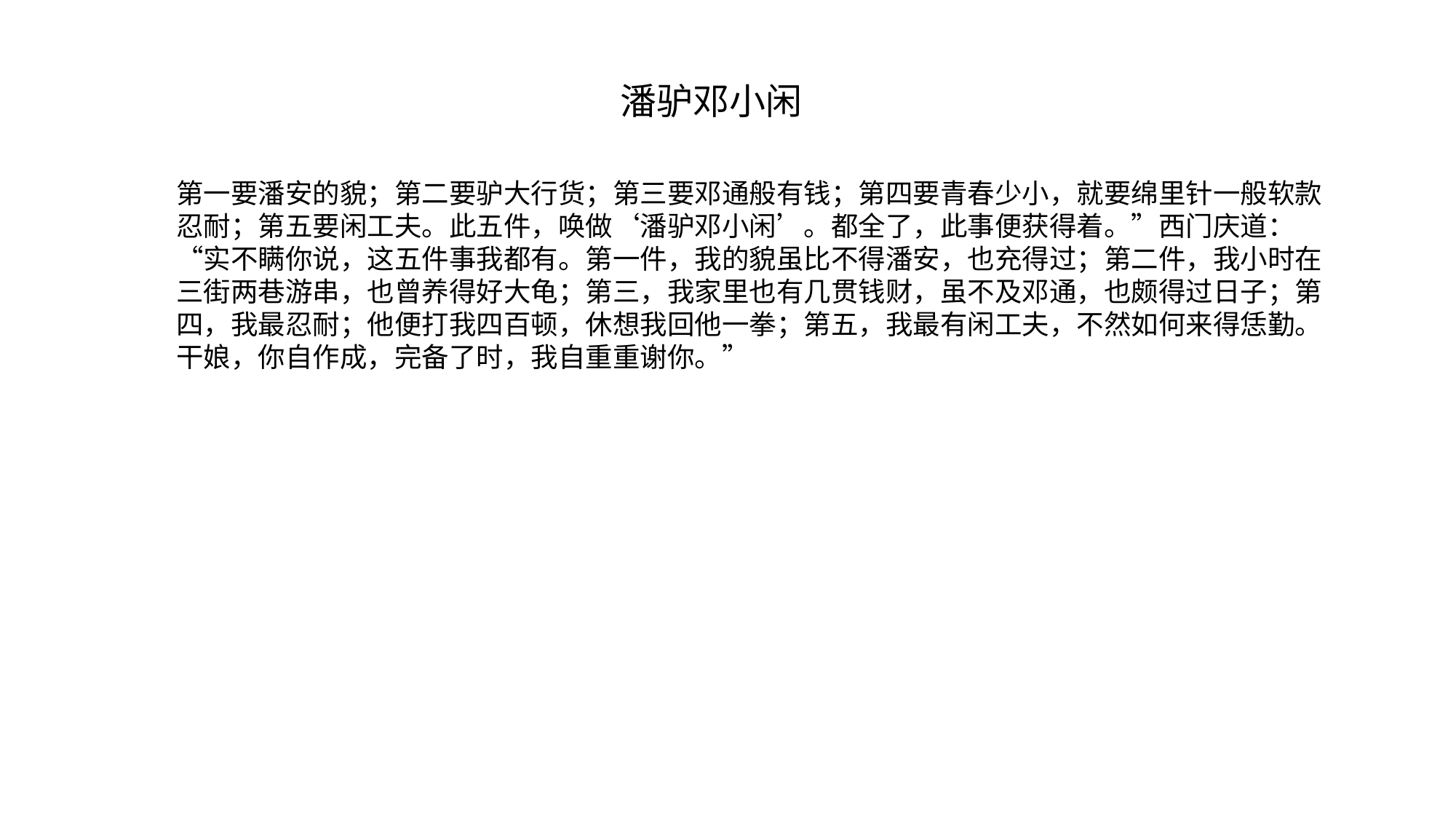

潘驴邓小闲
第一要潘安的貌；第二要驴大行货；第三要邓通般有钱；第四要青春少小，就要绵里针一般软款忍耐；第五要闲工夫。此五件，唤做‘潘驴邓小闲’。都全了，此事便获得着。”西门庆道：“实不瞒你说，这五件事我都有。第一件，我的貌虽比不得潘安，也充得过；第二件，我小时在三街两巷游串，也曾养得好大龟；第三，我家里也有几贯钱财，虽不及邓通，也颇得过日子；第四，我最忍耐；他便打我四百顿，休想我回他一拳；第五，我最有闲工夫，不然如何来得恁勤。干娘，你自作成，完备了时，我自重重谢你。”